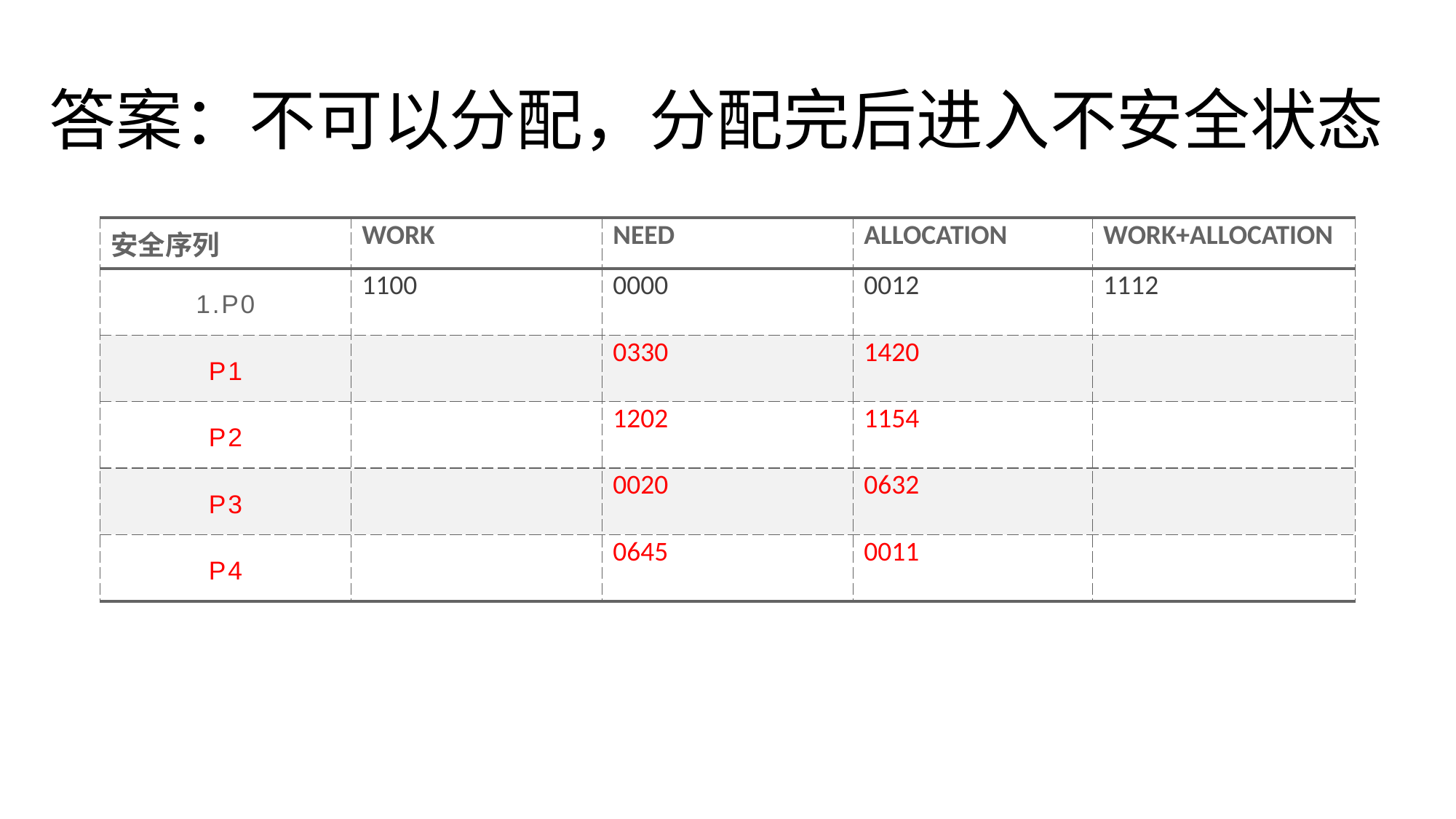

# 答案：不可以分配，分配完后进入不安全状态
| 安全序列 | WORK | NEED | ALLOCATION | WORK+ALLOCATION |
| --- | --- | --- | --- | --- |
| 1.P0 | 1100 | 0000 | 0012 | 1112 |
| P1 |  | 0330 | 1420 |  |
| P2 |  | 1202 | 1154 |  |
| P3 |  | 0020 | 0632 |  |
| P4 |  | 0645 | 0011 |  |